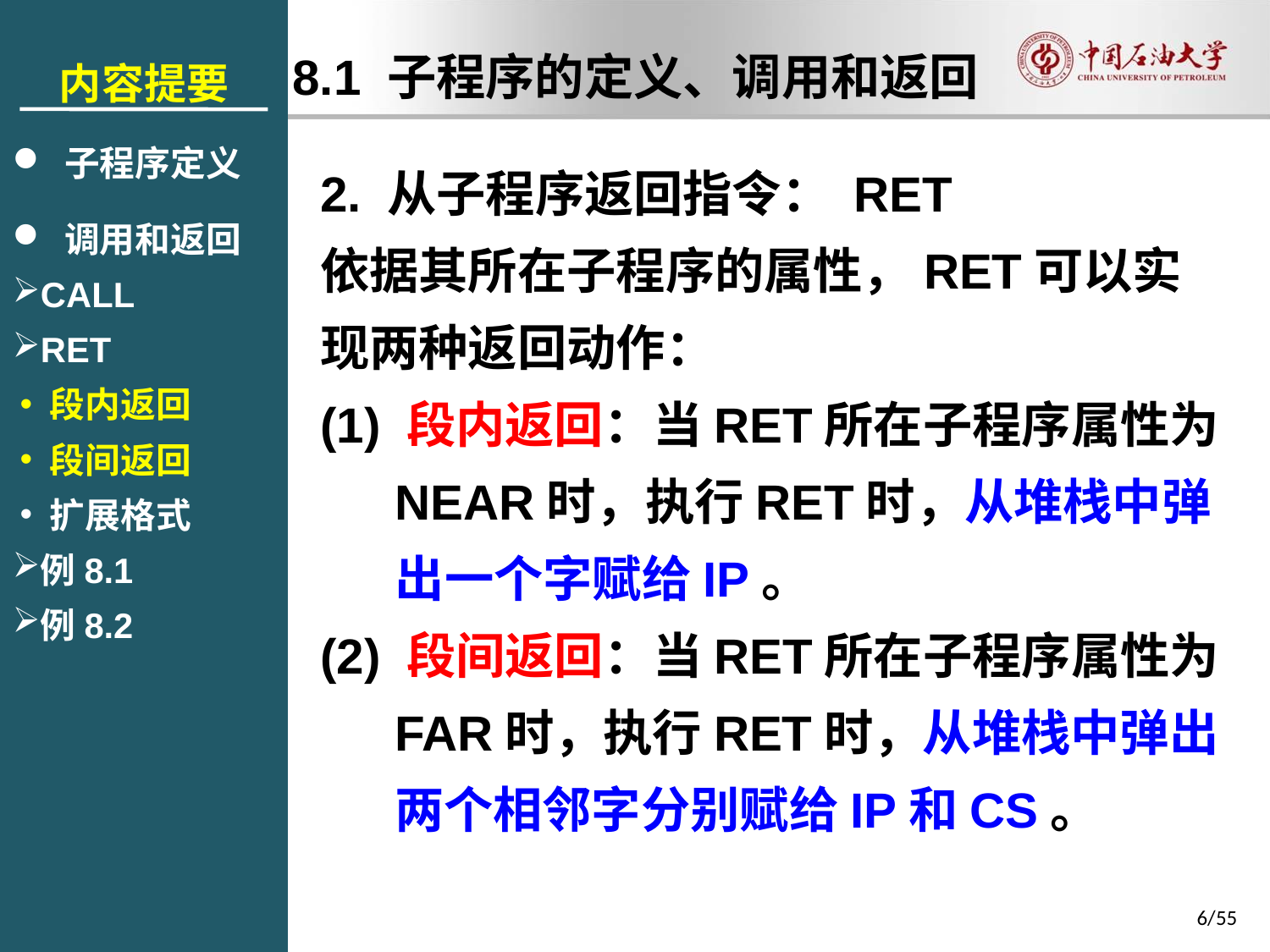

内容提要
 子程序定义
 调用和返回
CALL
RET
段内返回
段间返回
扩展格式
例8.1
例8.2
8.1 子程序的定义、调用和返回
2. 从子程序返回指令： RET
依据其所在子程序的属性，RET可以实现两种返回动作：
(1) 段内返回：当RET所在子程序属性为NEAR时，执行RET时，从堆栈中弹出一个字赋给IP。
(2) 段间返回：当RET所在子程序属性为FAR时，执行RET时，从堆栈中弹出两个相邻字分别赋给IP和CS。
6/55